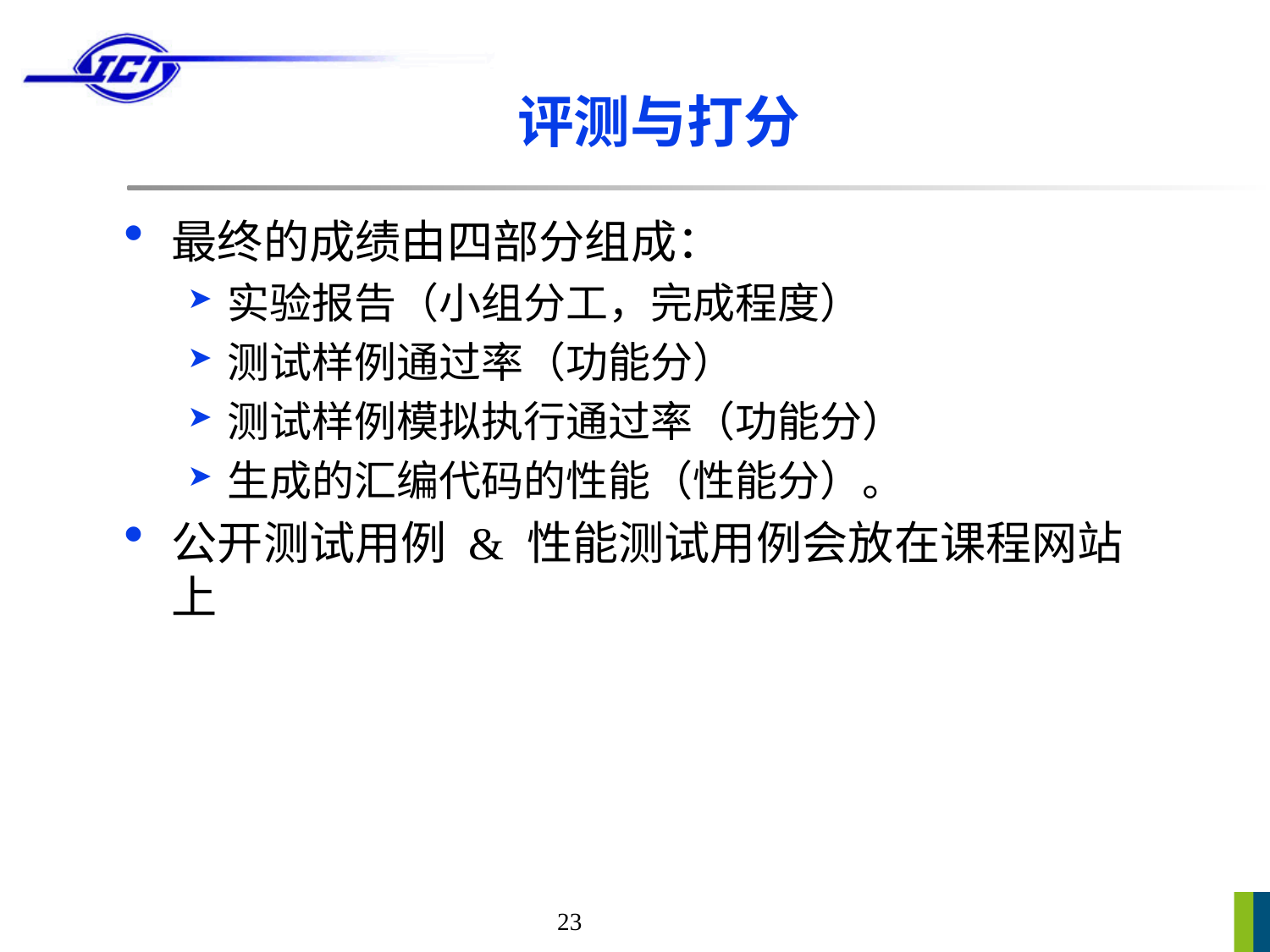

# 评测与打分
最终的成绩由四部分组成：
实验报告（小组分工，完成程度）
测试样例通过率（功能分）
测试样例模拟执行通过率（功能分）
生成的汇编代码的性能（性能分）。
公开测试用例 & 性能测试用例会放在课程网站 上